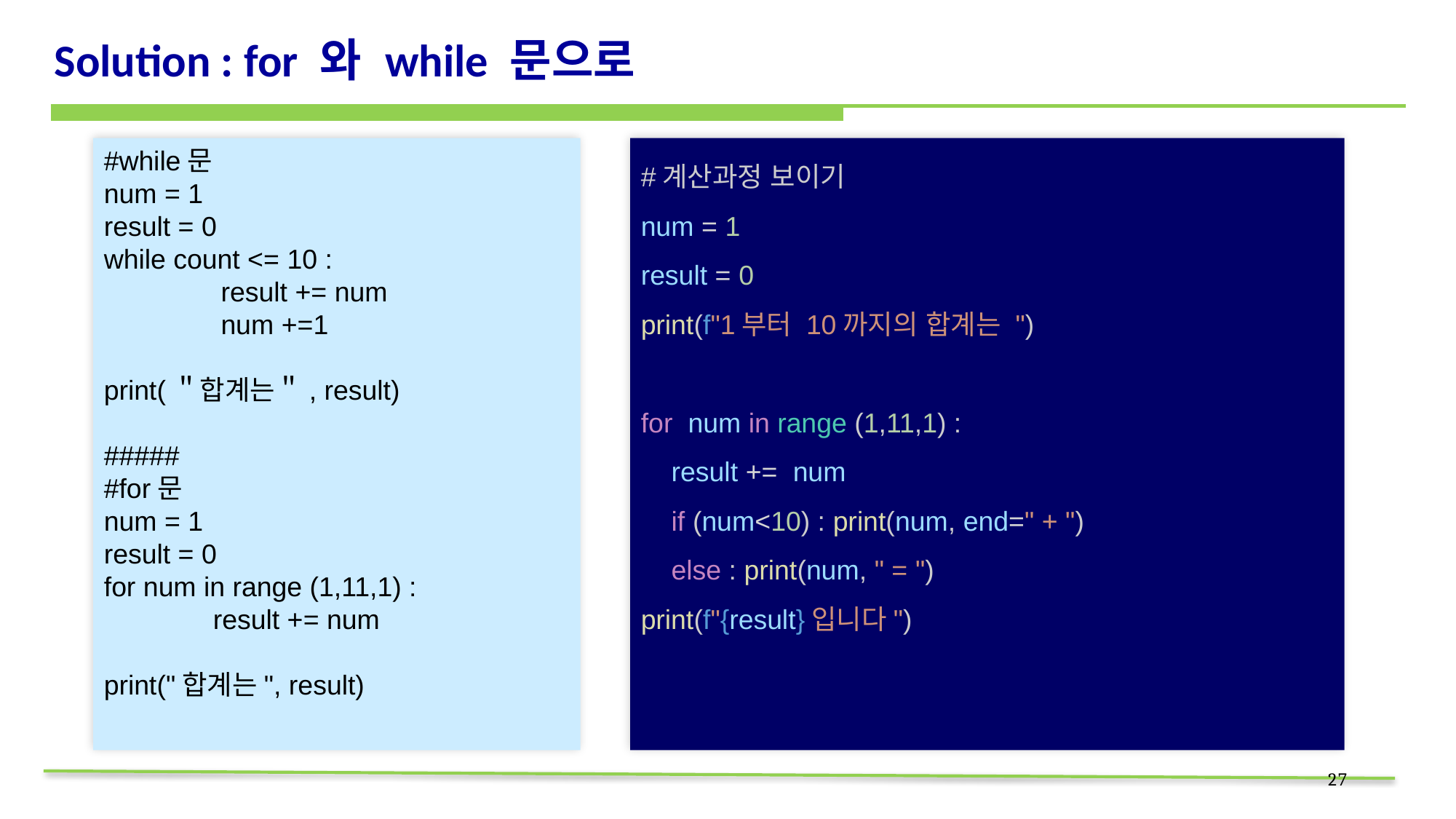

# Solution : for 와 while 문으로

#while문
num = 1
result = 0
while count <= 10 :
	 result += num
	 num +=1

print(＂합계는＂, result)

#####
#for문
num = 1
result = 0
for num in range (1,11,1) :
 	result += num

print("합계는", result)

#계산과정 보이기
num = 1
result = 0
print(f"1부터 10까지의 합계는 ")

for  num in range (1,11,1) :
    result +=  num
    if (num<10) : print(num, end=" + ")
    else : print(num, " = ")
print(f"{result}입니다")
27